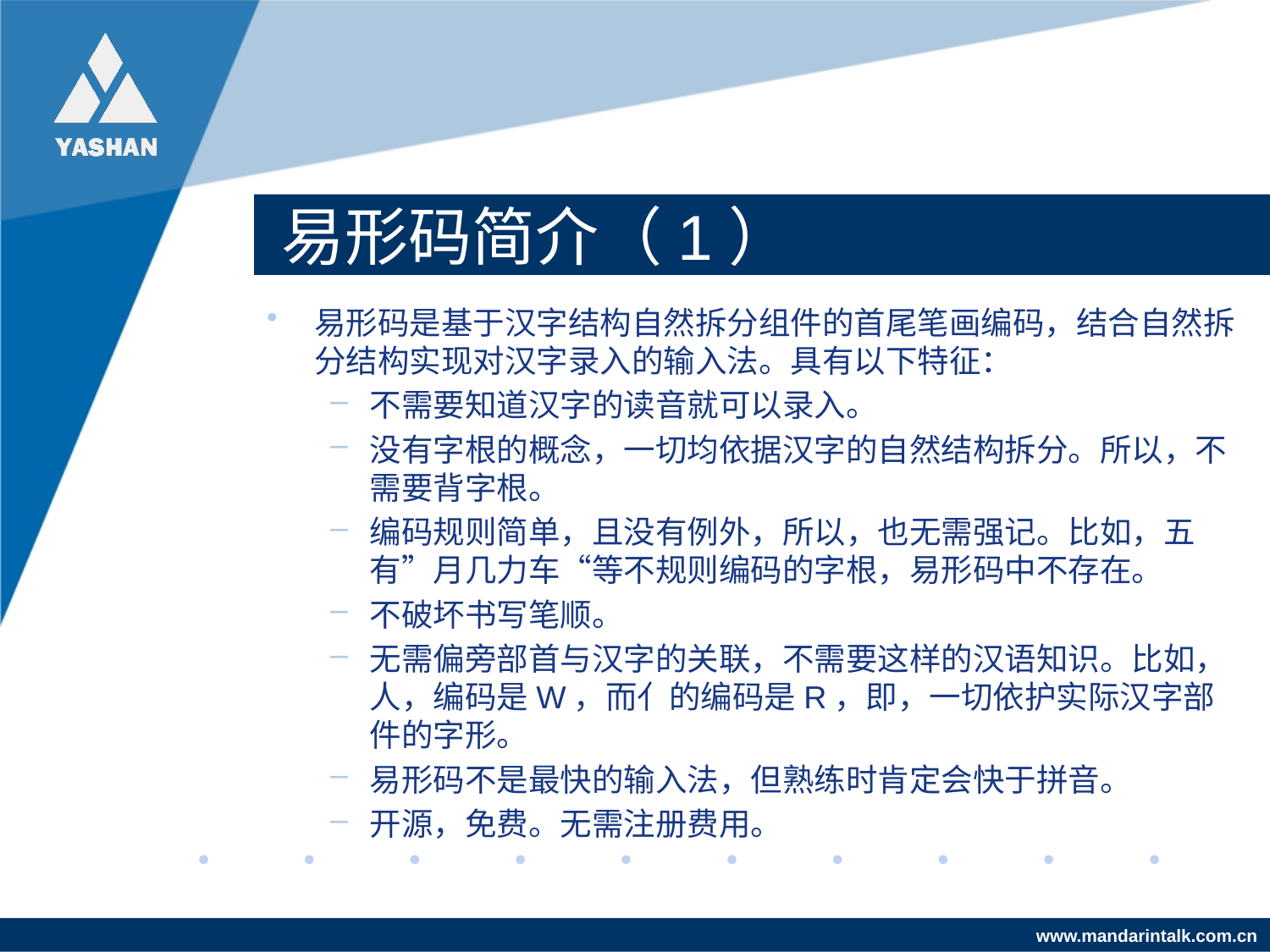

# 易形码简介（1）
易形码是基于汉字结构自然拆分组件的首尾笔画编码，结合自然拆分结构实现对汉字录入的输入法。具有以下特征：
不需要知道汉字的读音就可以录入。
没有字根的概念，一切均依据汉字的自然结构拆分。所以，不需要背字根。
编码规则简单，且没有例外，所以，也无需强记。比如，五有”月几力车“等不规则编码的字根，易形码中不存在。
不破坏书写笔顺。
无需偏旁部首与汉字的关联，不需要这样的汉语知识。比如，人，编码是W，而亻的编码是R，即，一切依护实际汉字部件的字形。
易形码不是最快的输入法，但熟练时肯定会快于拼音。
开源，免费。无需注册费用。